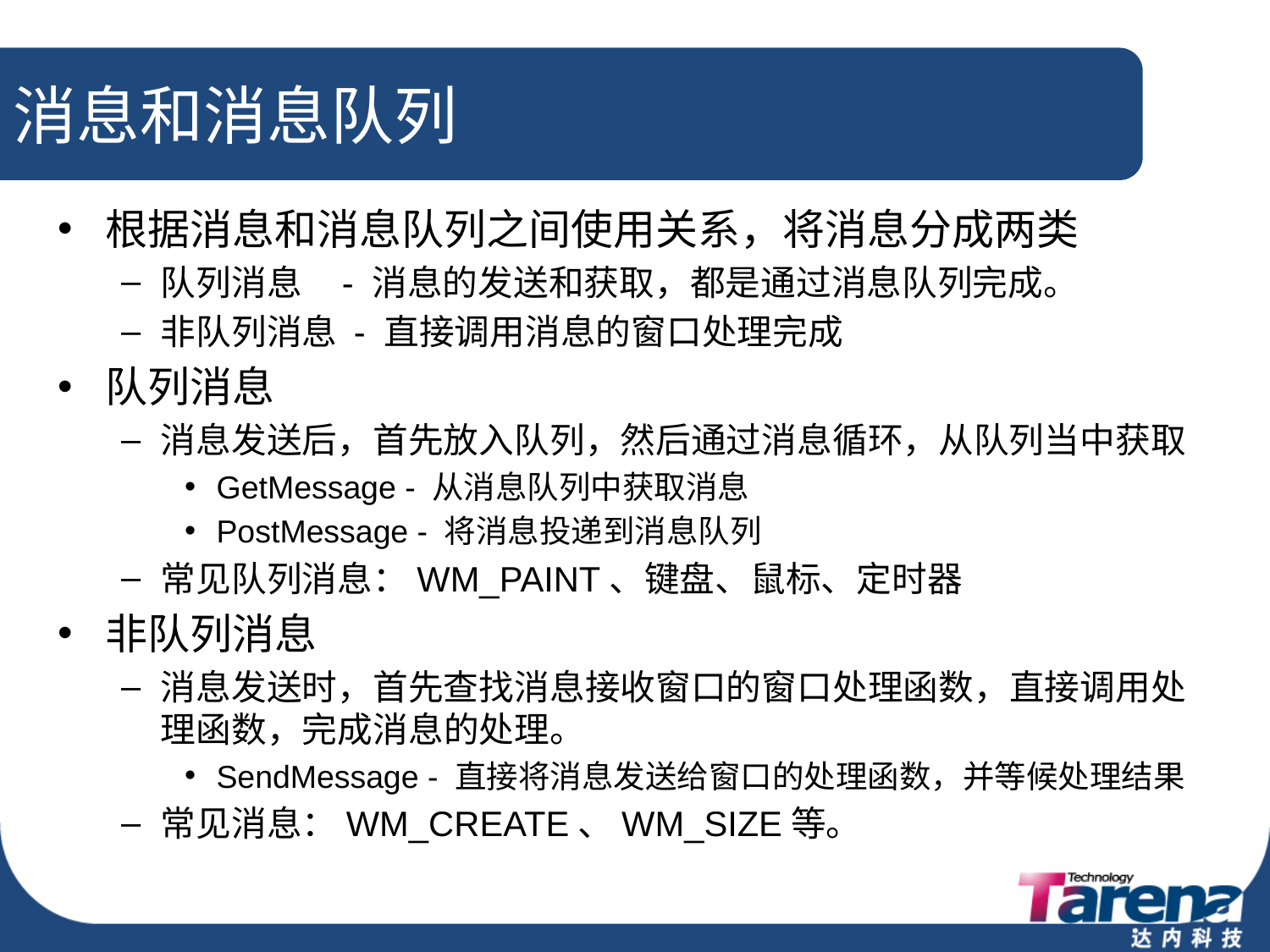

# 消息和消息队列
根据消息和消息队列之间使用关系，将消息分成两类
队列消息    - 消息的发送和获取，都是通过消息队列完成。
非队列消息 - 直接调用消息的窗口处理完成
队列消息
消息发送后，首先放入队列，然后通过消息循环，从队列当中获取
GetMessage - 从消息队列中获取消息
PostMessage - 将消息投递到消息队列
常见队列消息：WM_PAINT、键盘、鼠标、定时器
非队列消息
消息发送时，首先查找消息接收窗口的窗口处理函数，直接调用处理函数，完成消息的处理。
SendMessage - 直接将消息发送给窗口的处理函数，并等候处理结果
常见消息：WM_CREATE、WM_SIZE等。